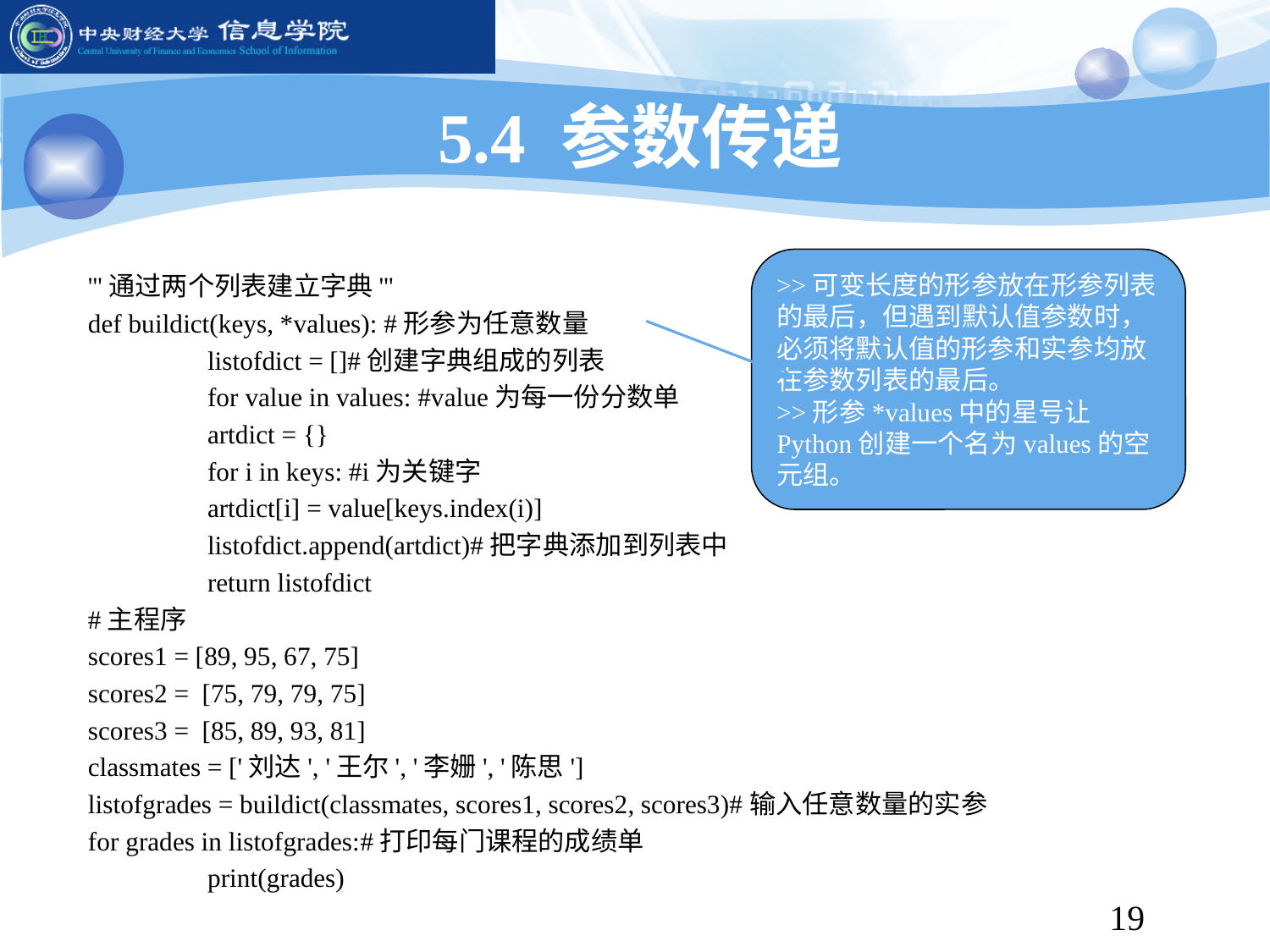

# 5.4 参数传递
>>可变长度的形参放在形参列表的最后，但遇到默认值参数时，必须将默认值的形参和实参均放在参数列表的最后。
>>形参*values中的星号让Python创建一个名为values的空元组。
'''通过两个列表建立字典'''
def buildict(keys, *values): #形参为任意数量
	listofdict = []#创建字典组成的列表
	for value in values: #value为每一份分数单
		artdict = {}
		for i in keys: #i为关键字
			artdict[i] = value[keys.index(i)]
		listofdict.append(artdict)#把字典添加到列表中
	return listofdict
#主程序
scores1 = [89, 95, 67, 75]
scores2 =  [75, 79, 79, 75]
scores3 =  [85, 89, 93, 81]
classmates = ['刘达', '王尔', '李姗', '陈思']
listofgrades = buildict(classmates, scores1, scores2, scores3)#输入任意数量的实参
for grades in listofgrades:#打印每门课程的成绩单
	print(grades)